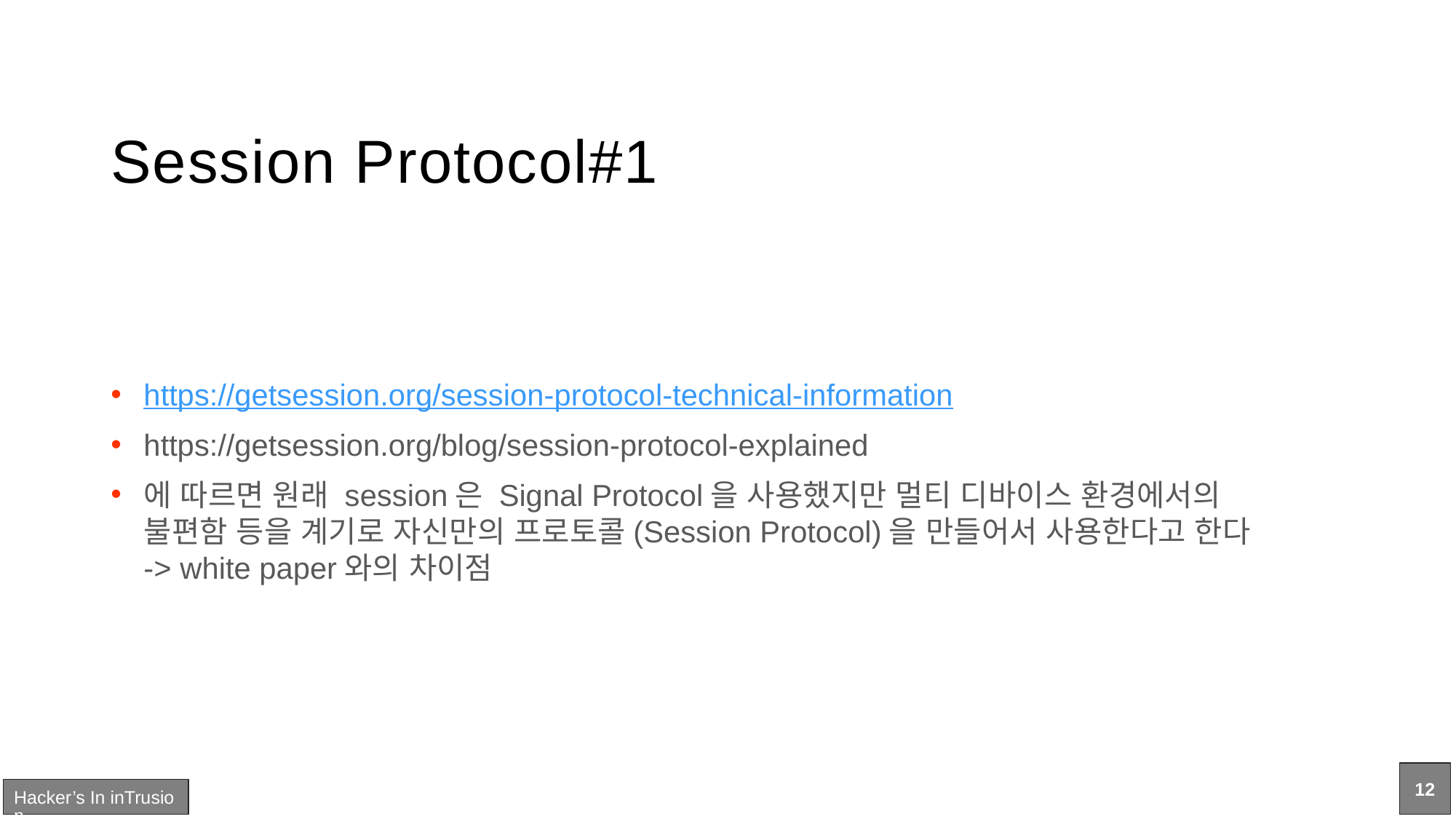

# Session Protocol#1
https://getsession.org/session-protocol-technical-information
https://getsession.org/blog/session-protocol-explained
에 따르면 원래 session은 Signal Protocol을 사용했지만 멀티 디바이스 환경에서의 불편함 등을 계기로 자신만의 프로토콜(Session Protocol)을 만들어서 사용한다고 한다 -> white paper와의 차이점
12
Hacker’s In inTrusion